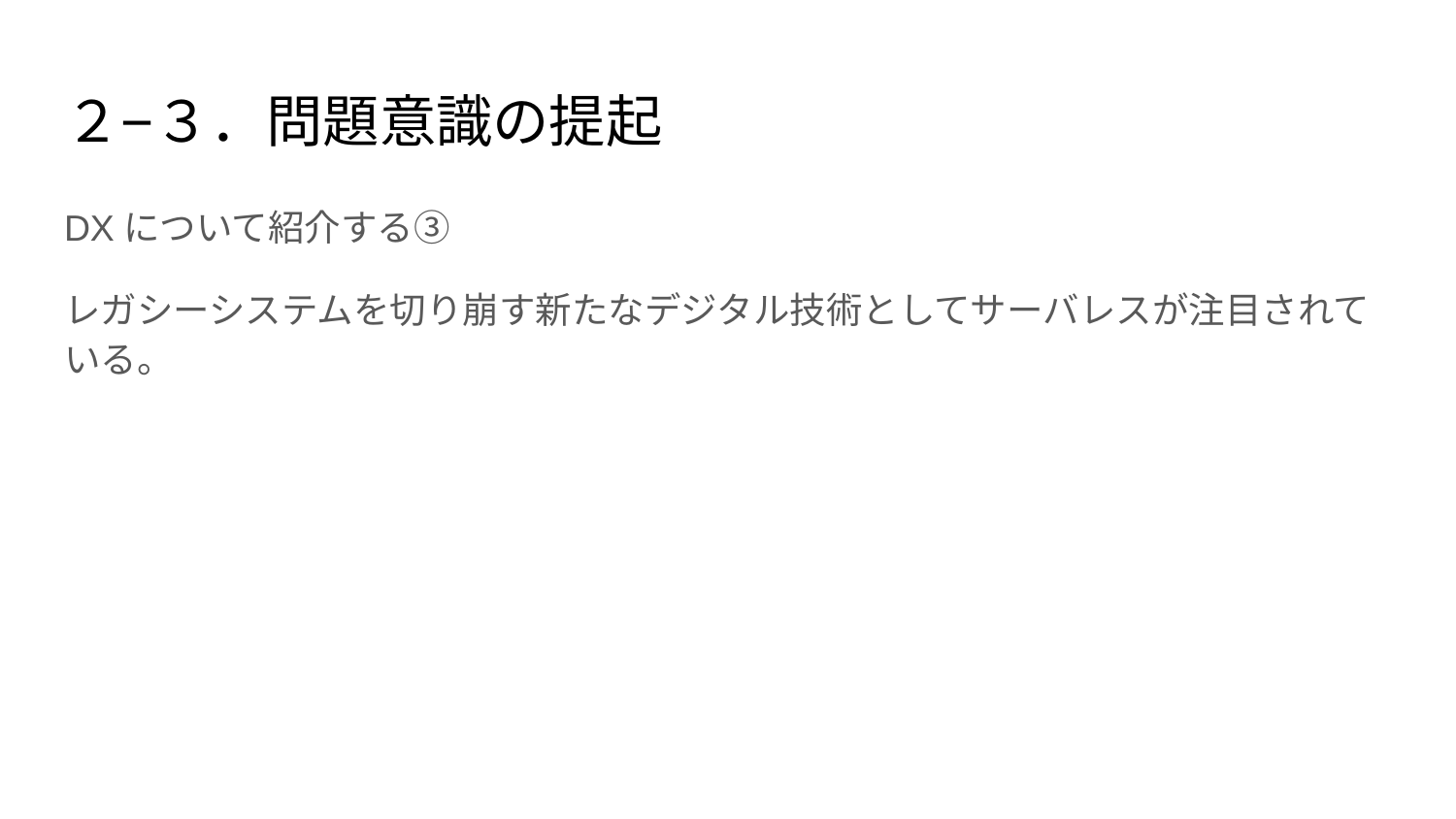

# ２−３．問題意識の提起
DXについて紹介する③
レガシーシステムを切り崩す新たなデジタル技術としてサーバレスが注目されている。